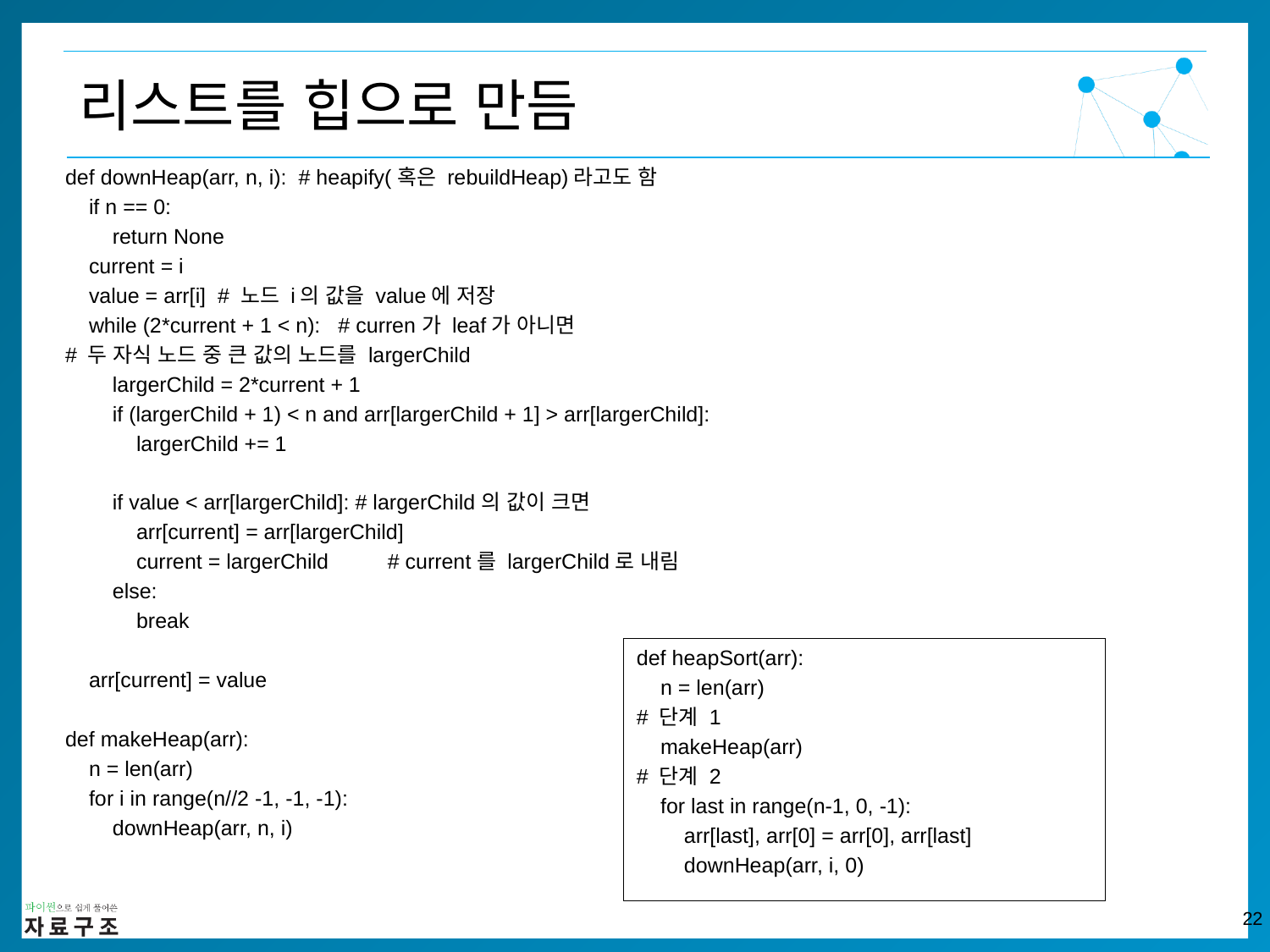

리스트를 힙으로 만듬
def downHeap(arr, n, i):  # heapify(혹은 rebuildHeap)라고도 함
    if n == 0:
        return None
    current = i
    value = arr[i]  # 노드 i의 값을 value에 저장
    while (2*current + 1 < n):   # curren가 leaf가 아니면
# 두 자식 노드 중 큰 값의 노드를 largerChild
        largerChild = 2*current + 1
        if (largerChild + 1) < n and arr[largerChild + 1] > arr[largerChild]:
            largerChild += 1

        if value < arr[largerChild]: # largerChild의 값이 크면
            arr[current] = arr[largerChild]
            current = largerChild          # current를 largerChild로 내림
        else:
            break

    arr[current] = value

def makeHeap(arr):
    n = len(arr)
    for i in range(n//2 -1, -1, -1):
        downHeap(arr, n, i)
def heapSort(arr):
    n = len(arr)
# 단계 1
    makeHeap(arr)
# 단계 2
    for last in range(n-1, 0, -1):
        arr[last], arr[0] = arr[0], arr[last]
        downHeap(arr, i, 0)